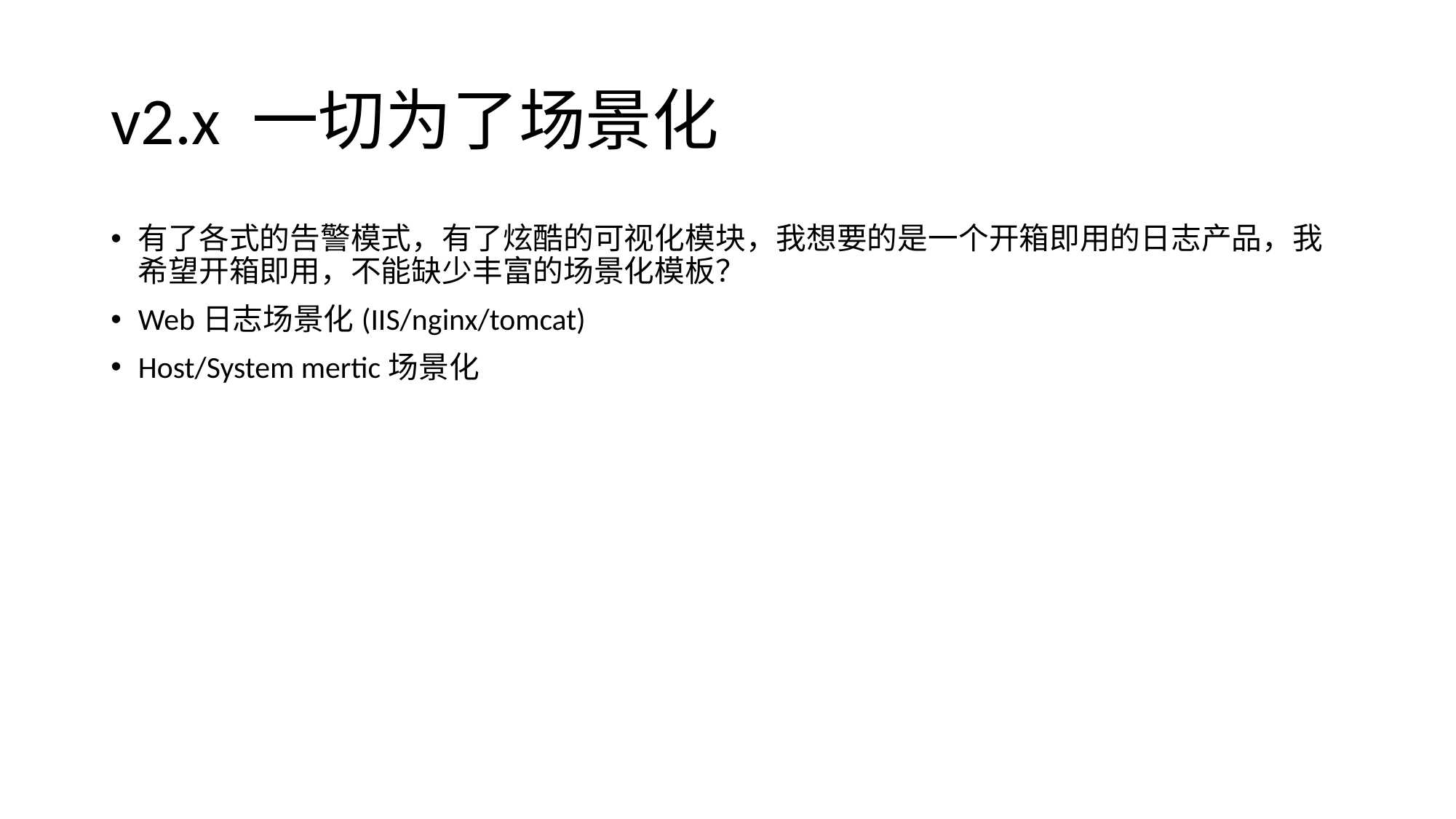

# v2.x 一切为了场景化
有了各式的告警模式，有了炫酷的可视化模块，我想要的是一个开箱即用的日志产品，我希望开箱即用，不能缺少丰富的场景化模板？
Web日志场景化(IIS/nginx/tomcat)
Host/System mertic场景化